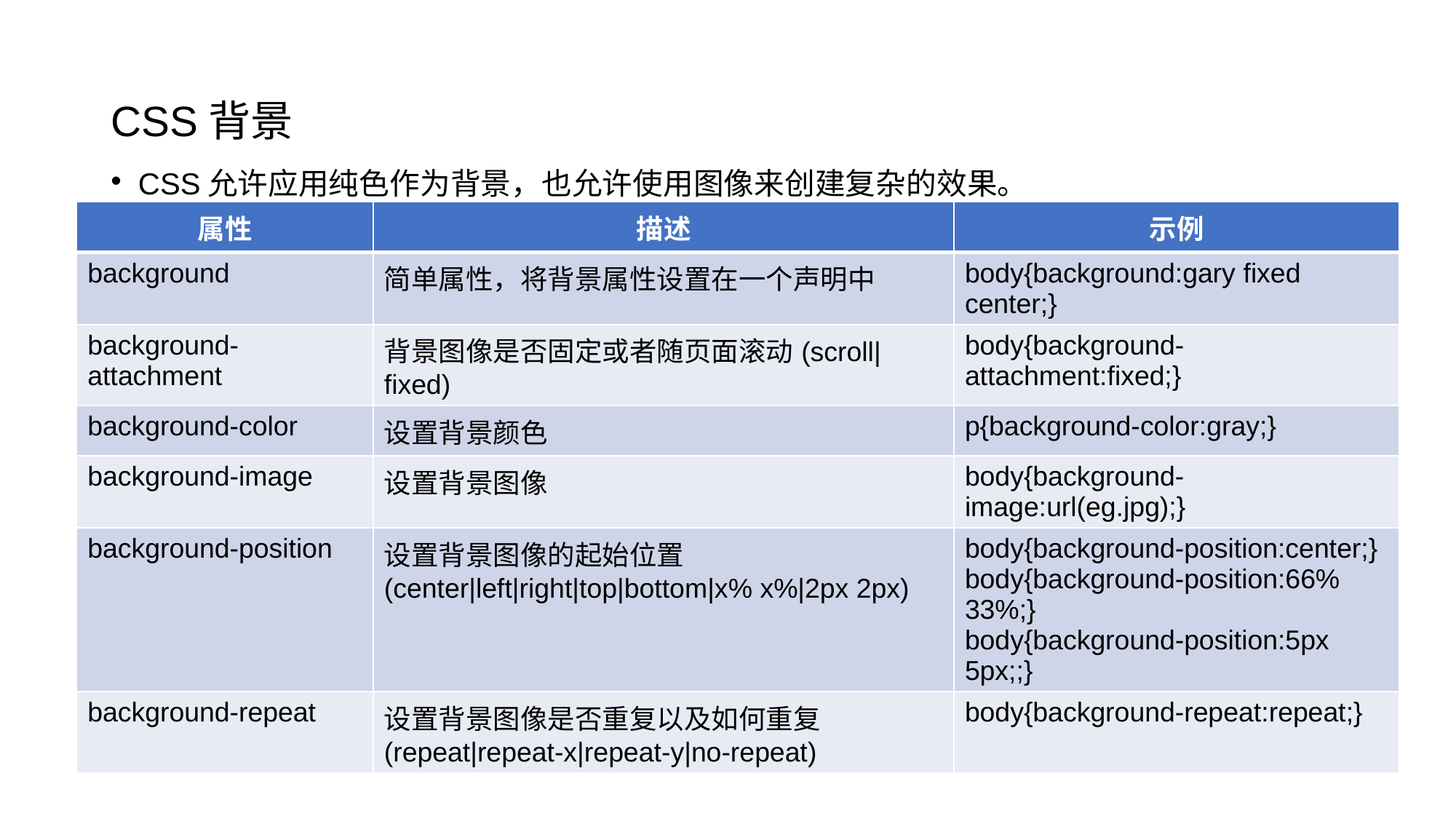

# CSS背景
CSS允许应用纯色作为背景，也允许使用图像来创建复杂的效果。
| 属性 | 描述 | 示例 |
| --- | --- | --- |
| background | 简单属性，将背景属性设置在一个声明中 | body{background:gary fixed center;} |
| background-attachment | 背景图像是否固定或者随页面滚动(scroll|fixed) | body{background-attachment:fixed;} |
| background-color | 设置背景颜色 | p{background-color:gray;} |
| background-image | 设置背景图像 | body{background-image:url(eg.jpg);} |
| background-position | 设置背景图像的起始位置 (center|left|right|top|bottom|x% x%|2px 2px) | body{background-position:center;} body{background-position:66% 33%;} body{background-position:5px 5px;;} |
| background-repeat | 设置背景图像是否重复以及如何重复 (repeat|repeat-x|repeat-y|no-repeat) | body{background-repeat:repeat;} |